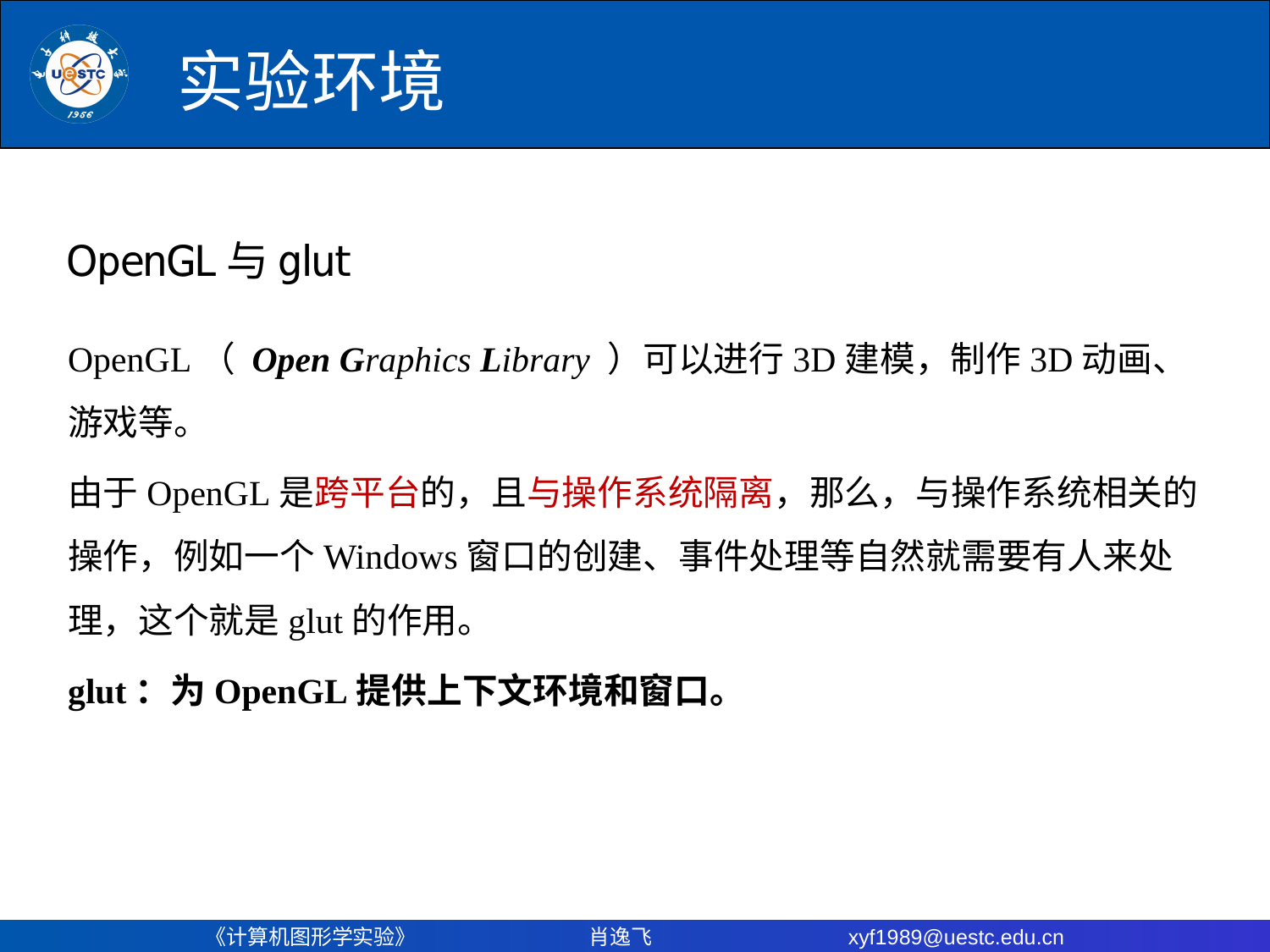

# 实验环境
OpenGL与glut
OpenGL（ Open Graphics Library ）可以进行3D建模，制作3D动画、游戏等。
由于OpenGL是跨平台的，且与操作系统隔离，那么，与操作系统相关的操作，例如一个Windows窗口的创建、事件处理等自然就需要有人来处理，这个就是glut的作用。
glut：为OpenGL提供上下文环境和窗口。